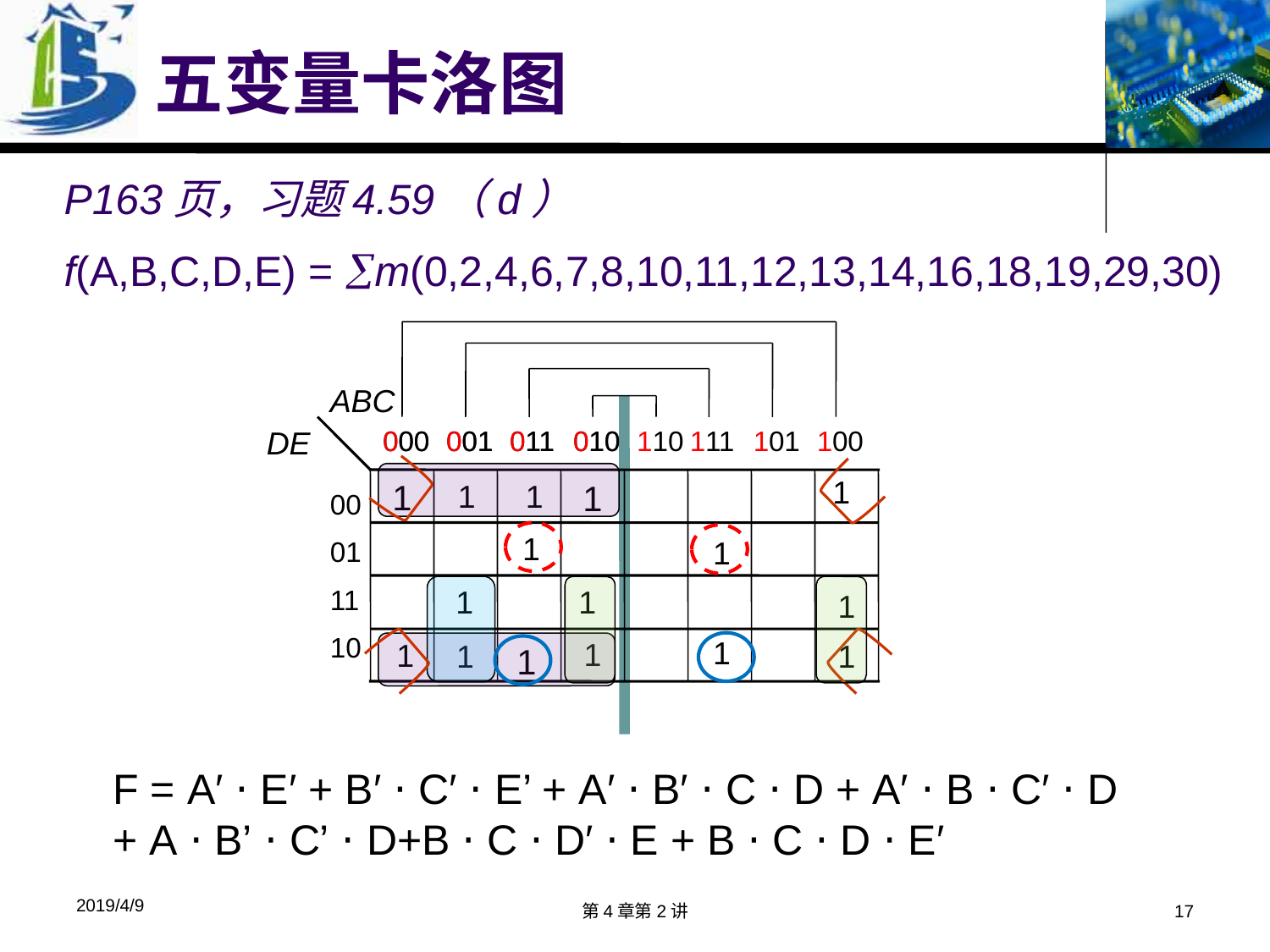

# 五变量卡洛图
P163页，习题4.59（d）
f(A,B,C,D,E) = ∑m(0,2,4,6,7,8,10,11,12,13,14,16,18,19,29,30)

000
100

001
101

011
111
ABC
DE

00
01
11
10

010
110

000
001
011
010

1
1

1

1
1

1

1

1
1

1
1

1

1
1
1

1

F = A′ ⋅ E′ + B′ ⋅ C′ ⋅ E’ + A′ ⋅ B′ ⋅ C ⋅ D + A′ ⋅ B ⋅ C′ ⋅ D
+ A ⋅ B’ ⋅ C’ ⋅ D+B ⋅ C ⋅ D′ ⋅ E + B ⋅ C ⋅ D ⋅ E′
2019/4/9
第4章第2讲
17